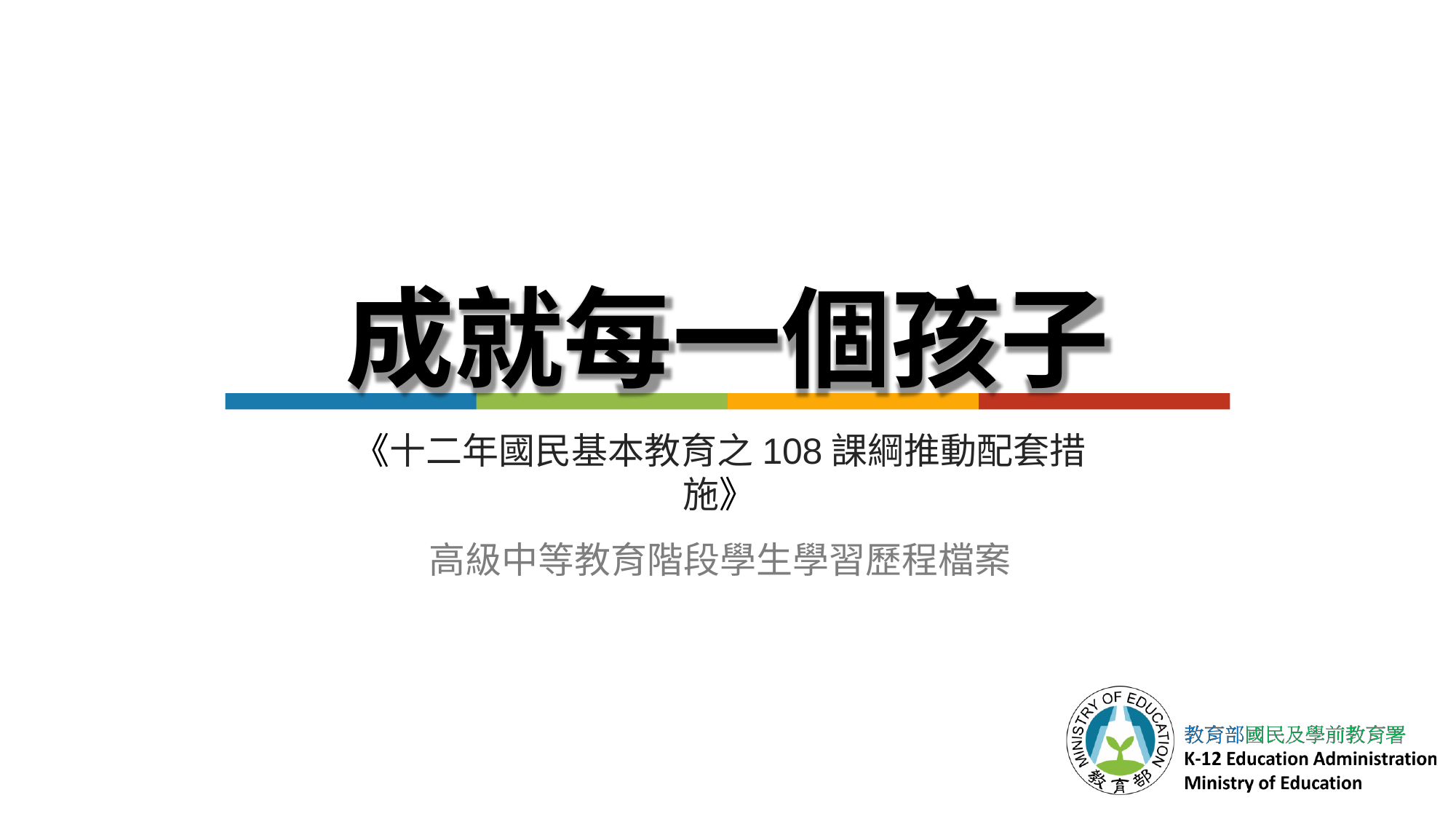

# 成就每一個孩子

《十二年國民基本教育之108課綱推動配套措施》
高級中等教育階段學生學習歷程檔案